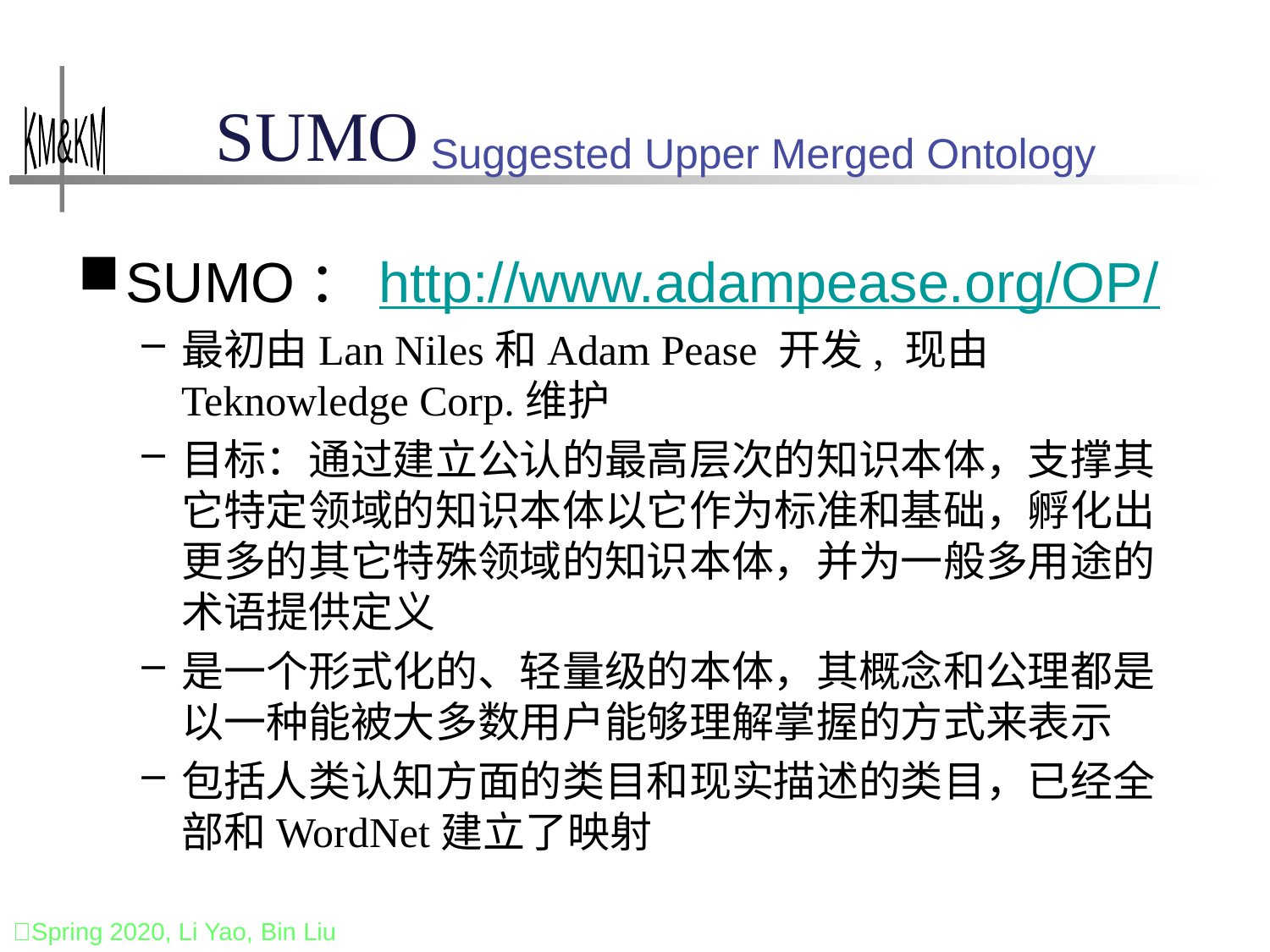

# SUMO
Suggested Upper Merged Ontology
SUMO：http://www.adampease.org/OP/
最初由Lan Niles和Adam Pease 开发, 现由Teknowledge Corp.维护
目标：通过建立公认的最高层次的知识本体，支撑其它特定领域的知识本体以它作为标准和基础，孵化出更多的其它特殊领域的知识本体，并为一般多用途的术语提供定义
是一个形式化的、轻量级的本体，其概念和公理都是以一种能被大多数用户能够理解掌握的方式来表示
包括人类认知方面的类目和现实描述的类目，已经全部和WordNet建立了映射